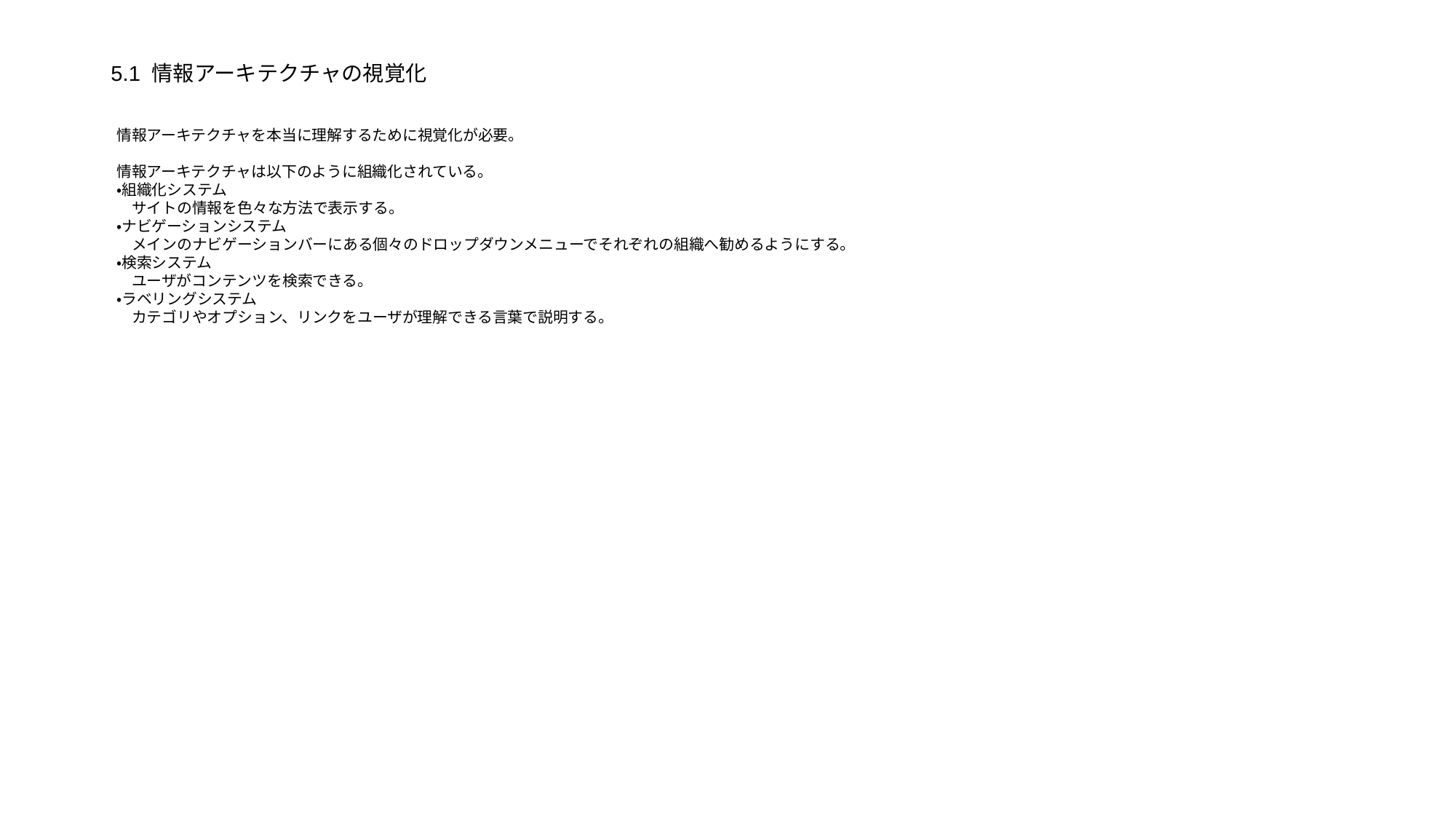

# 5.1 情報アーキテクチャの視覚化
情報アーキテクチャを本当に理解するために視覚化が必要。

情報アーキテクチャは以下のように組織化されている。
・組織化システム
　サイトの情報を色々な方法で表示する。
・ナビゲーションシステム
　メインのナビゲーションバーにある個々のドロップダウンメニューでそれぞれの組織へ勧めるようにする。
・検索システム
　ユーザがコンテンツを検索できる。
・ラベリングシステム
　カテゴリやオプション、リンクをユーザが理解できる言葉で説明する。